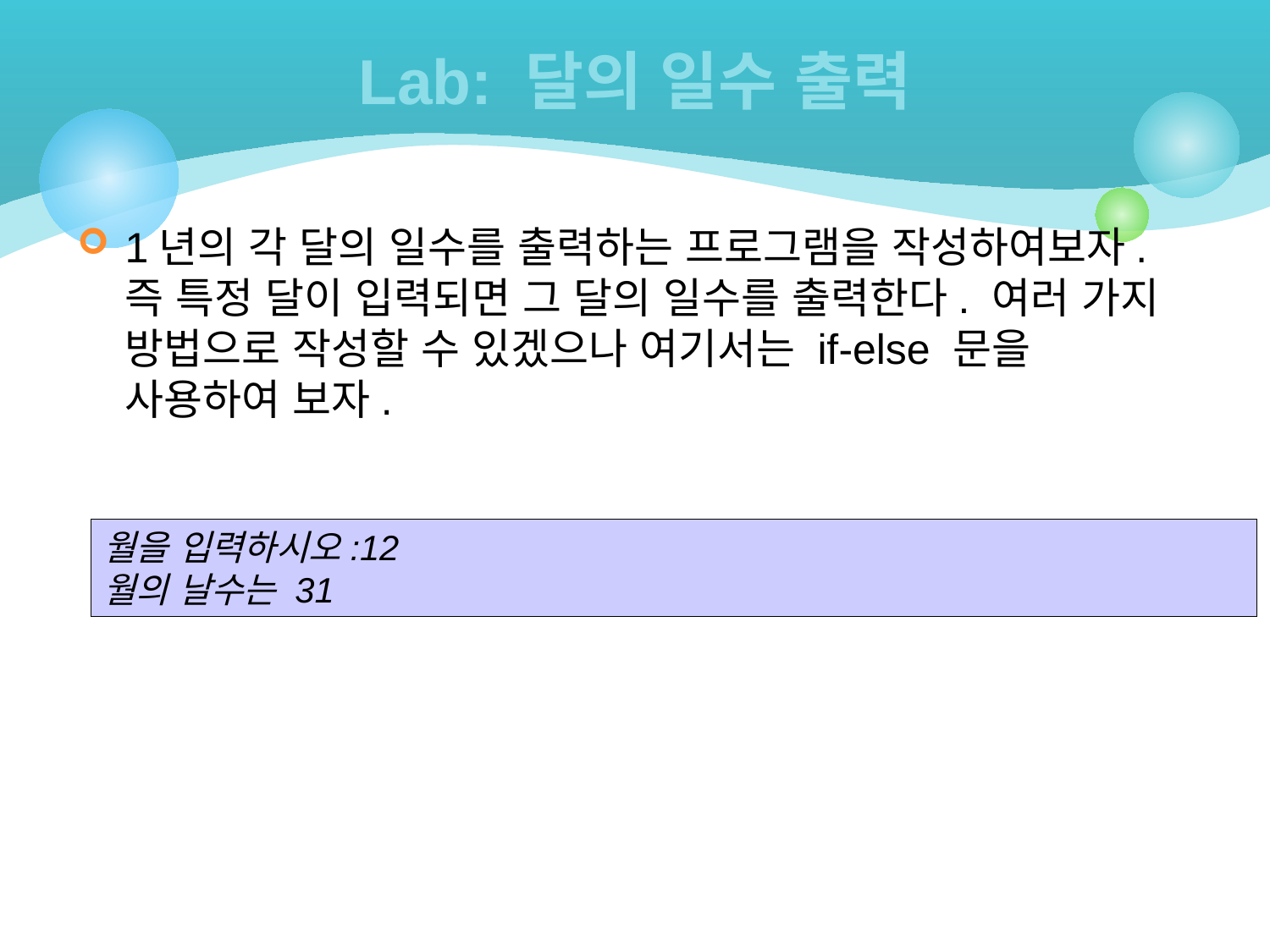

# Lab: 달의 일수 출력
1년의 각 달의 일수를 출력하는 프로그램을 작성하여보자. 즉 특정 달이 입력되면 그 달의 일수를 출력한다. 여러 가지 방법으로 작성할 수 있겠으나 여기서는 if-else 문을 사용하여 보자.
월을 입력하시오:12
월의 날수는 31